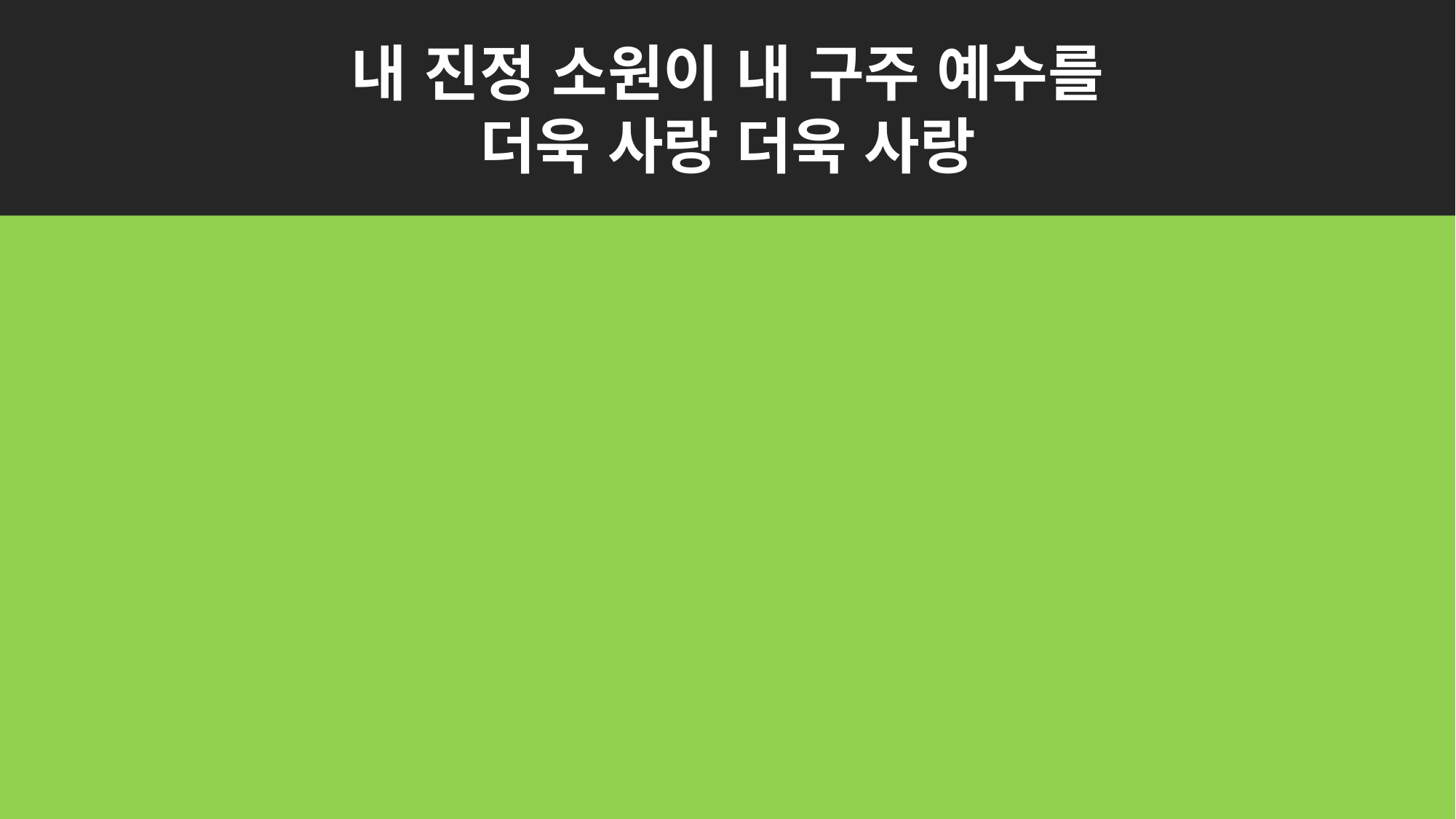

내 진정 소원이 내 구주 예수를
더욱 사랑 더욱 사랑